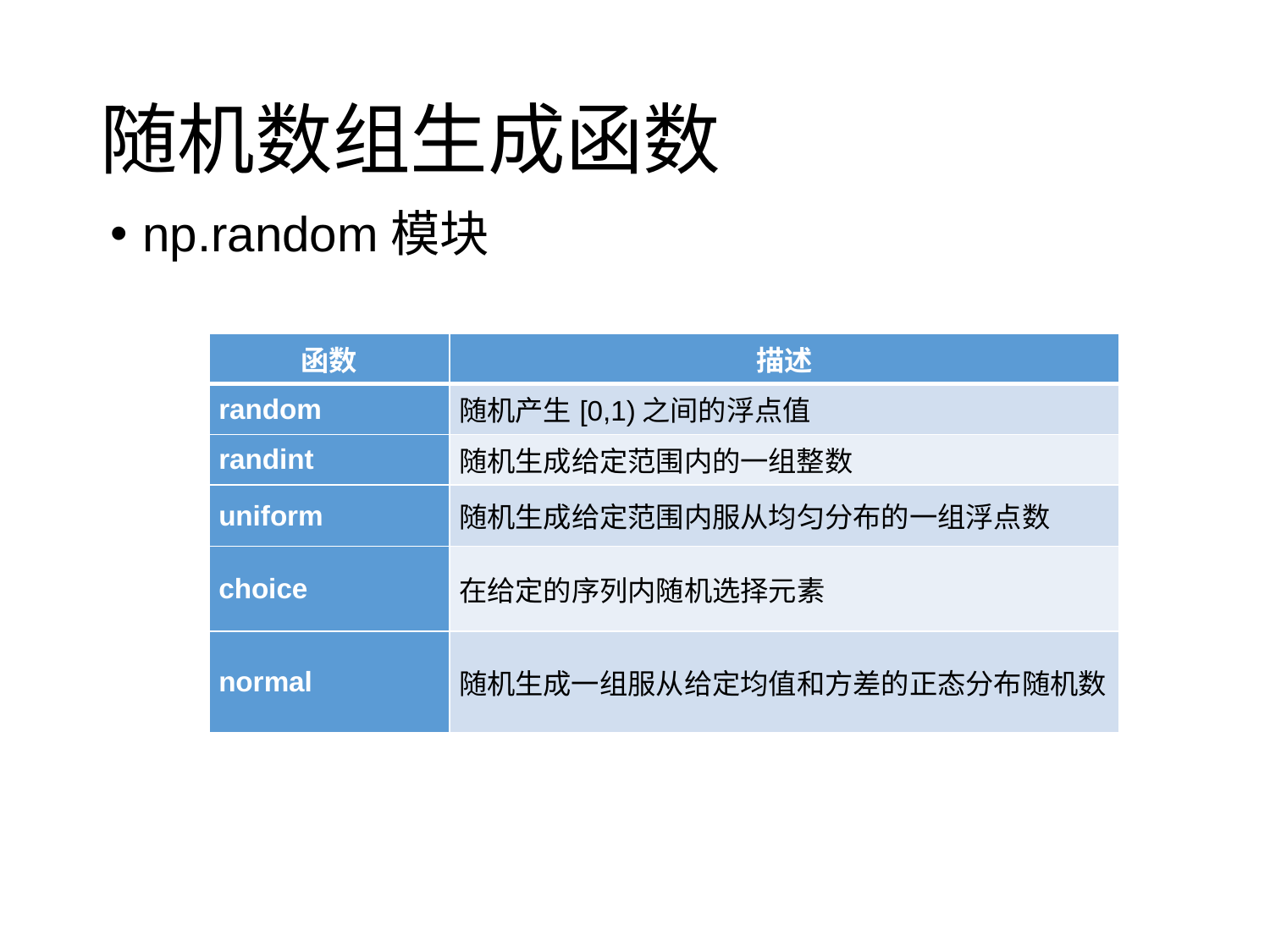

# 随机数组生成函数
np.random模块
| 函数 | 描述 |
| --- | --- |
| random | 随机产生[0,1)之间的浮点值 |
| randint | 随机生成给定范围内的一组整数 |
| uniform | 随机生成给定范围内服从均匀分布的一组浮点数 |
| choice | 在给定的序列内随机选择元素 |
| normal | 随机生成一组服从给定均值和方差的正态分布随机数 |